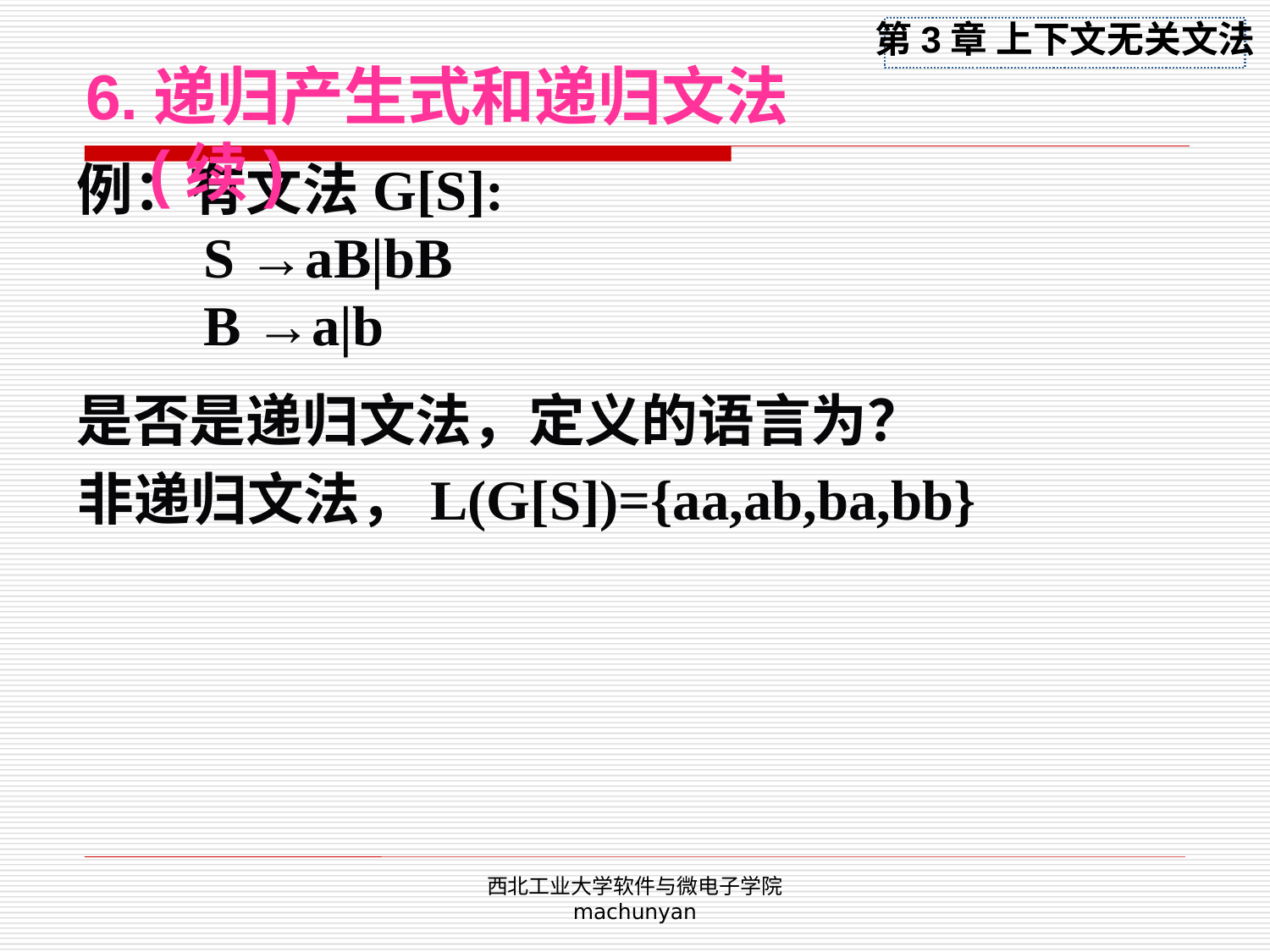

6.递归产生式和递归文法(续)
例：有文法G[S]:
	S →aB|bB
	B →a|b
是否是递归文法，定义的语言为？
非递归文法，L(G[S])={aa,ab,ba,bb}

西北工业大学软件与微电子学院 machunyan
41